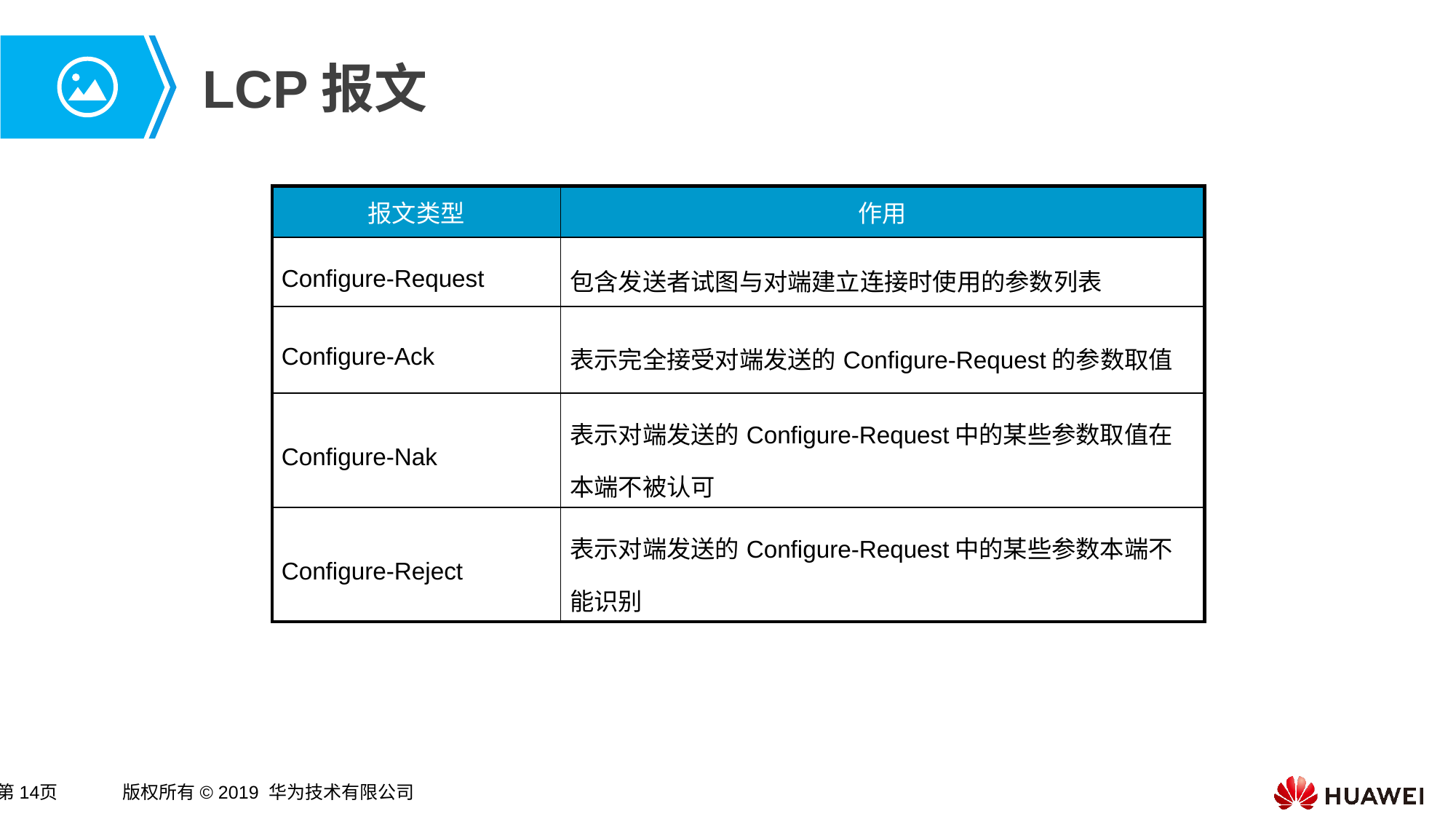

# LCP报文
| 报文类型 | 作用 |
| --- | --- |
| Configure-Request | 包含发送者试图与对端建立连接时使用的参数列表 |
| Configure-Ack | 表示完全接受对端发送的Configure-Request的参数取值 |
| Configure-Nak | 表示对端发送的Configure-Request中的某些参数取值在本端不被认可 |
| Configure-Reject | 表示对端发送的Configure-Request中的某些参数本端不能识别 |